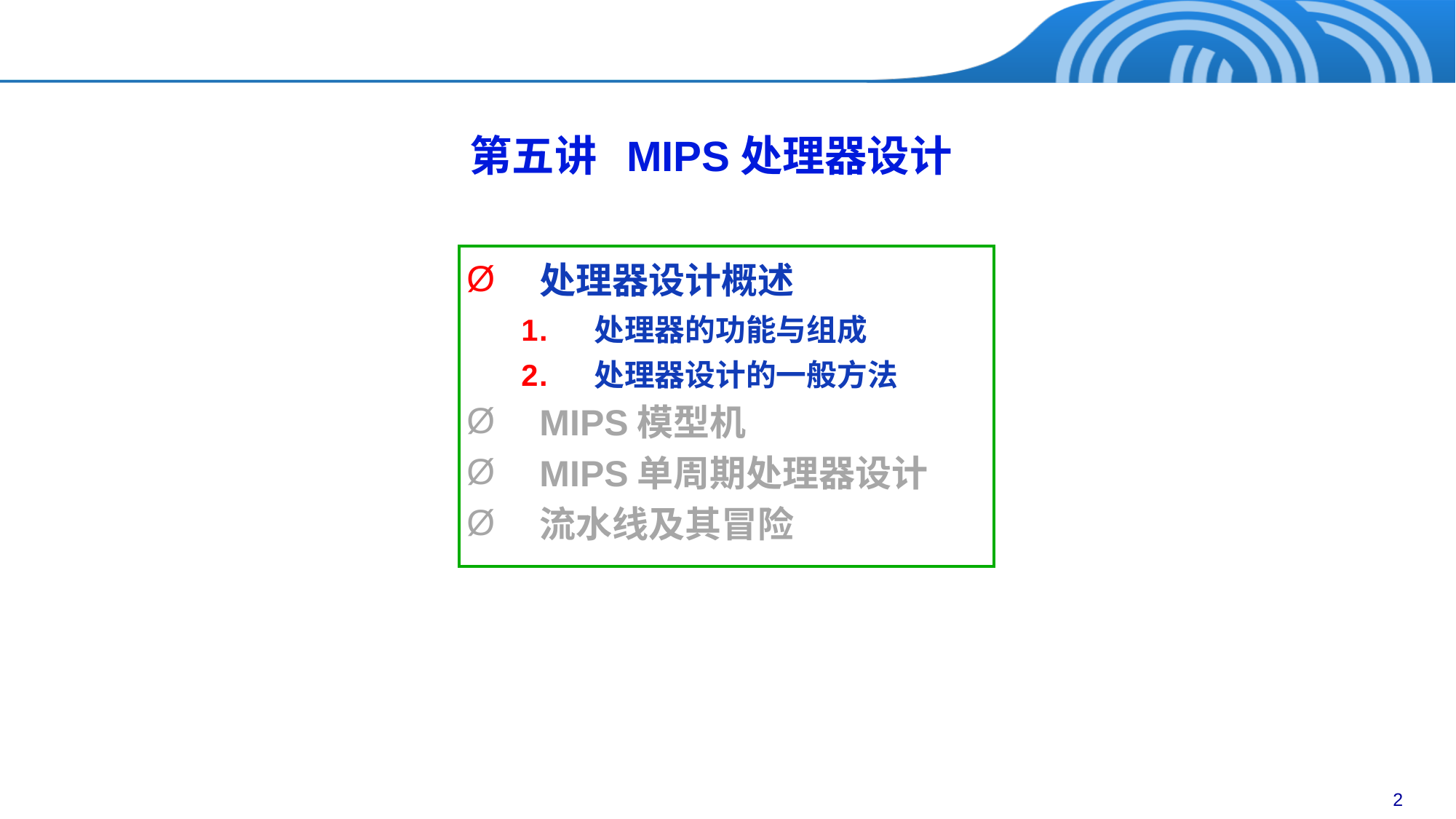

第五讲  MIPS处理器设计
处理器设计概述
处理器的功能与组成
处理器设计的一般方法
MIPS模型机
MIPS单周期处理器设计
流水线及其冒险